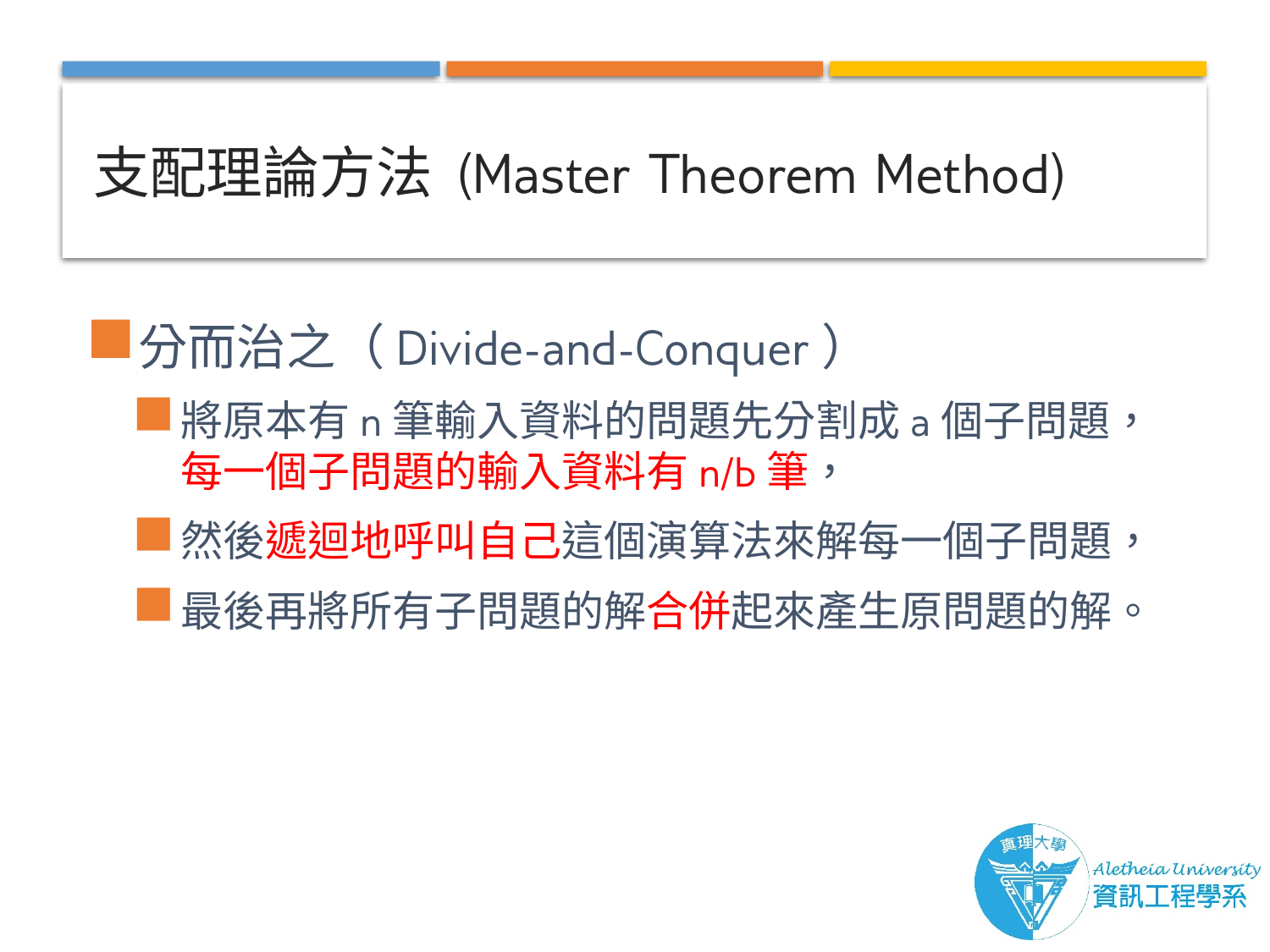

# 支配理論方法 (Master Theorem Method)
分而治之（Divide-and-Conquer）
將原本有n筆輸入資料的問題先分割成a個子問題，每一個子問題的輸入資料有n/b筆，
然後遞迴地呼叫自己這個演算法來解每一個子問題，
最後再將所有子問題的解合併起來產生原問題的解。